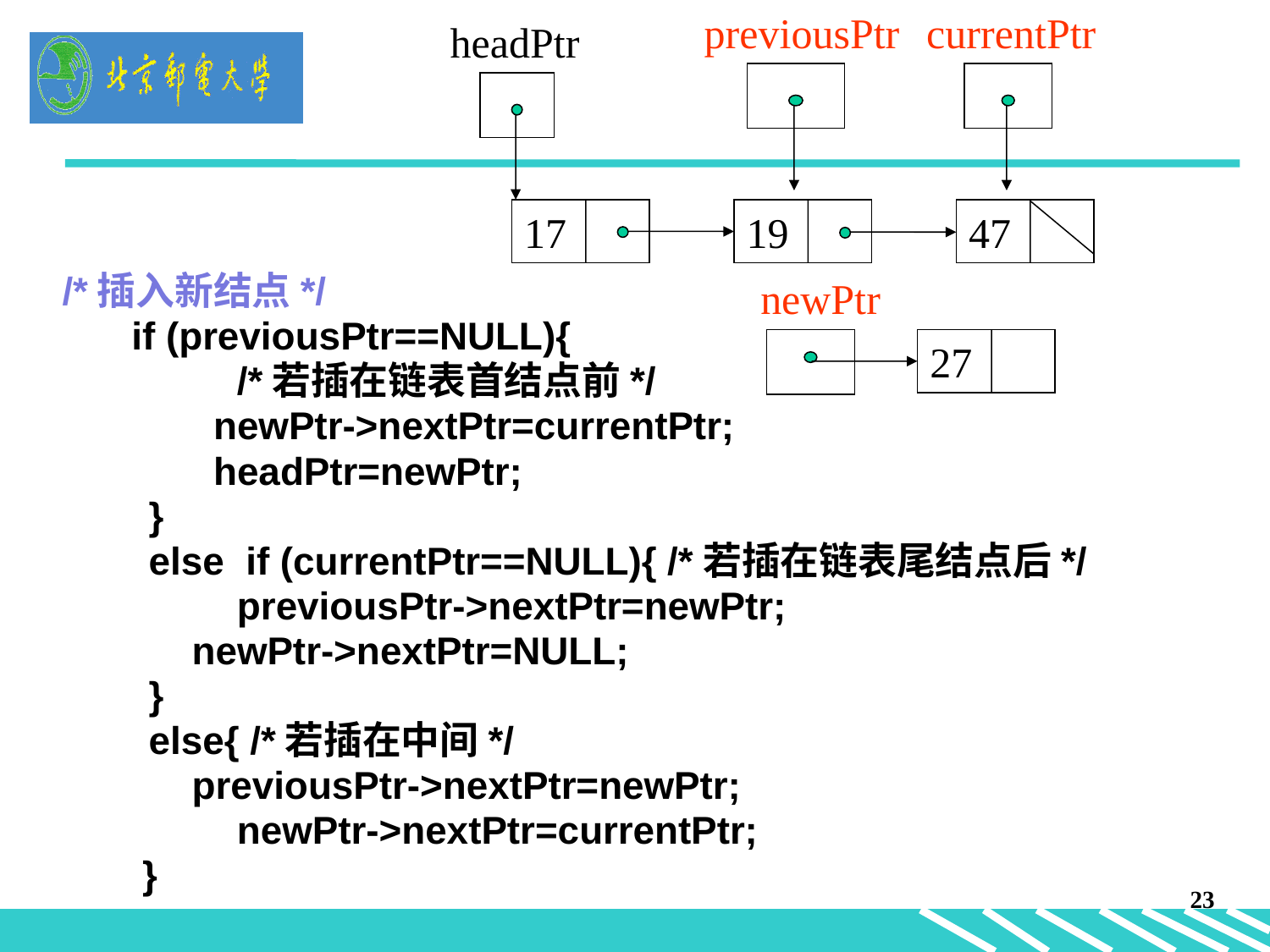

previousPtr

currentPtr

headPtr

17

19

47

   newPtr

27

/*插入新结点*/
	  if (previousPtr==NULL){
		/*若插在链表首结点前*/
              newPtr->nextPtr=currentPtr;
              headPtr=newPtr;
        }
        else  if (currentPtr==NULL){ /*若插在链表尾结点后*/
      	previousPtr->nextPtr=newPtr;
            newPtr->nextPtr=NULL;
        }
        else{ /*若插在中间*/
            previousPtr->nextPtr=newPtr;
      	newPtr->nextPtr=currentPtr;
   	   }
23